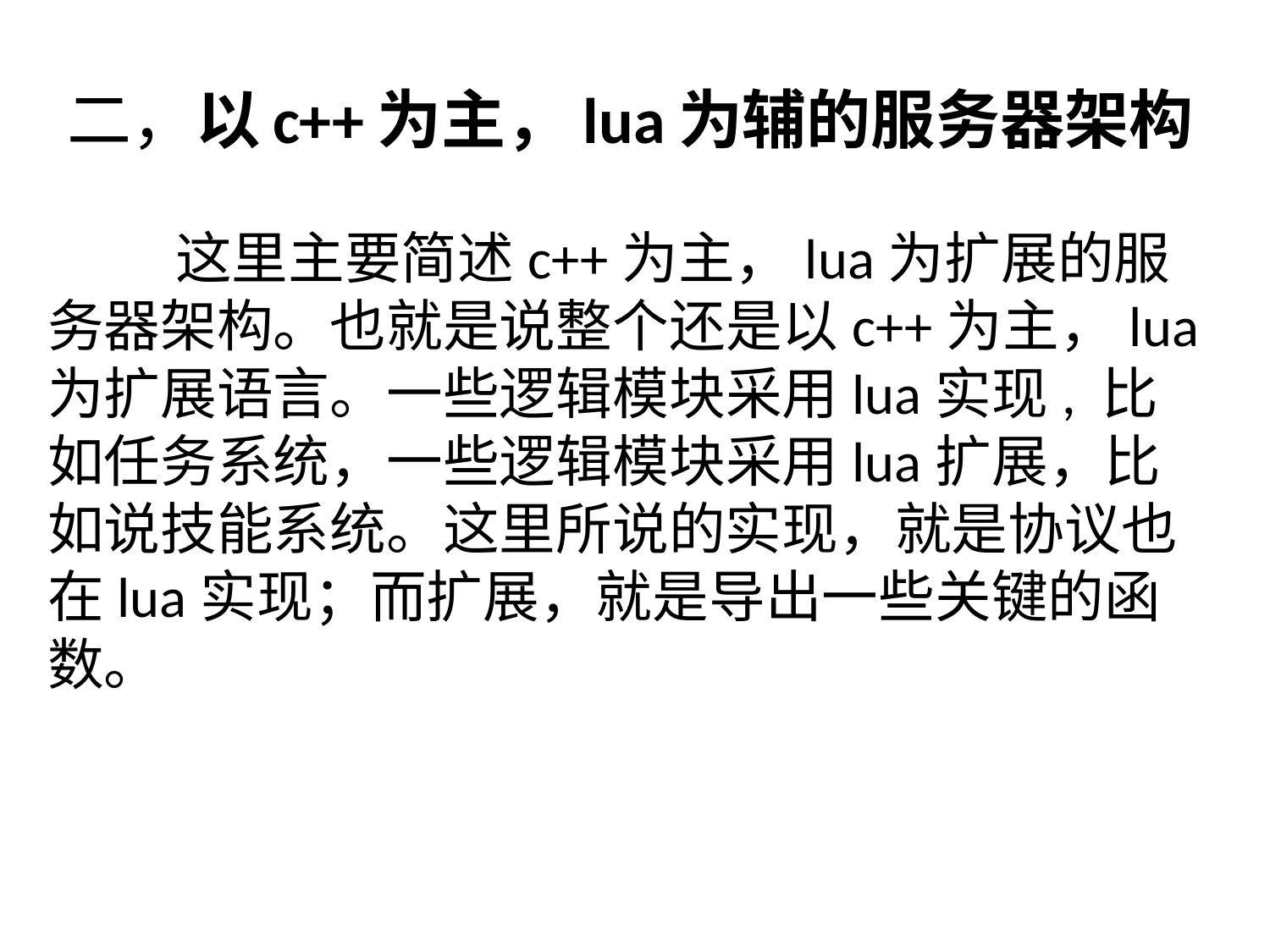

# 二，以c++为主，lua为辅的服务器架构
         这里主要简述c++为主，lua为扩展的服务器架构。也就是说整个还是以c++为主，lua为扩展语言。一些逻辑模块采用lua实现, 比如任务系统，一些逻辑模块采用lua扩展，比如说技能系统。这里所说的实现，就是协议也在lua实现；而扩展，就是导出一些关键的函数。